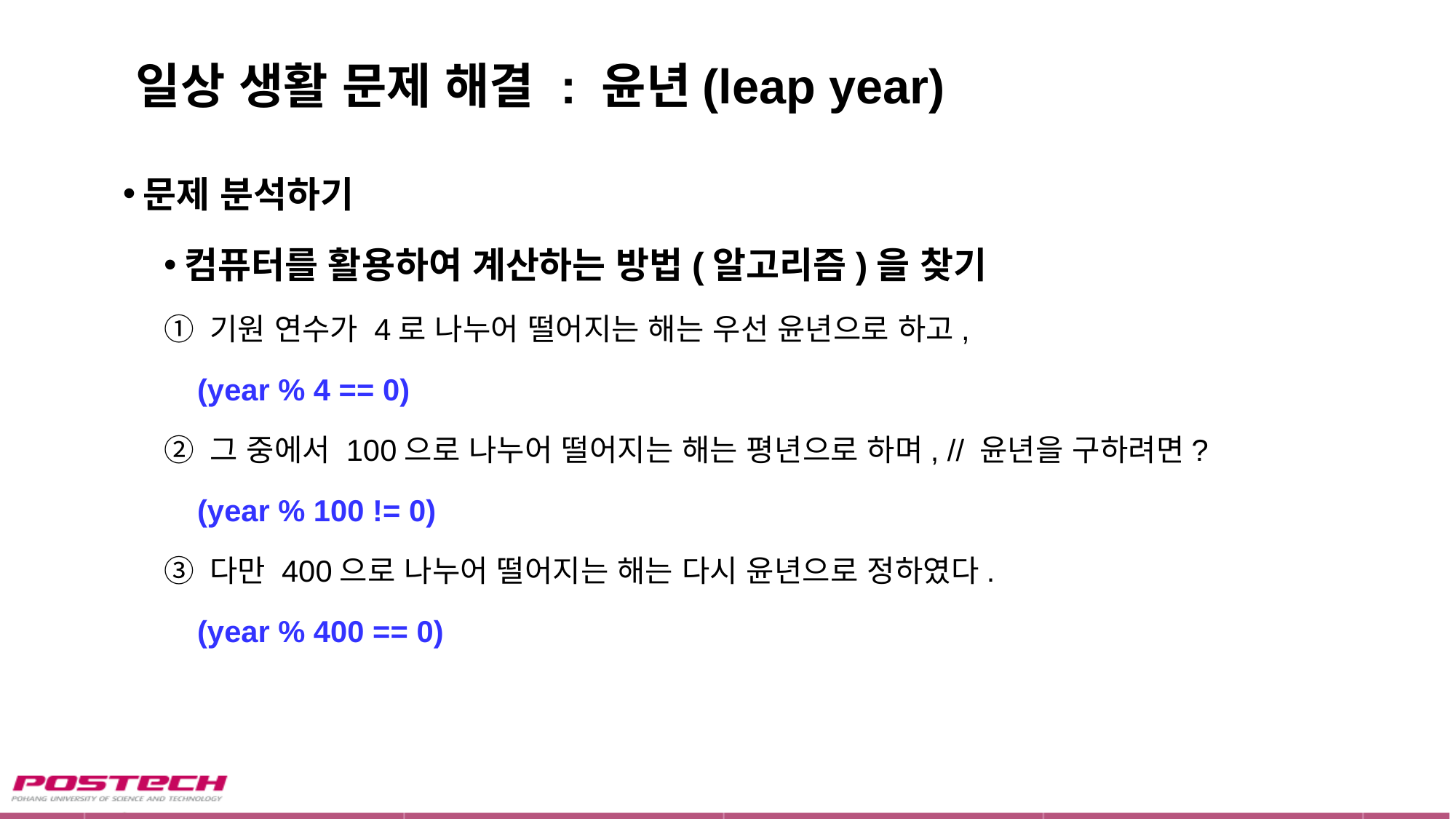

# 일상 생활 문제 해결 : 윤년(leap year)
문제 분석하기
컴퓨터를 활용하여 계산하는 방법(알고리즘)을 찾기
① 기원 연수가 4로 나누어 떨어지는 해는 우선 윤년으로 하고,
    (year % 4 == 0)
② 그 중에서 100으로 나누어 떨어지는 해는 평년으로 하며, // 윤년을 구하려면?
    (year % 100 != 0)
③ 다만 400으로 나누어 떨어지는 해는 다시 윤년으로 정하였다.
    (year % 400 == 0)